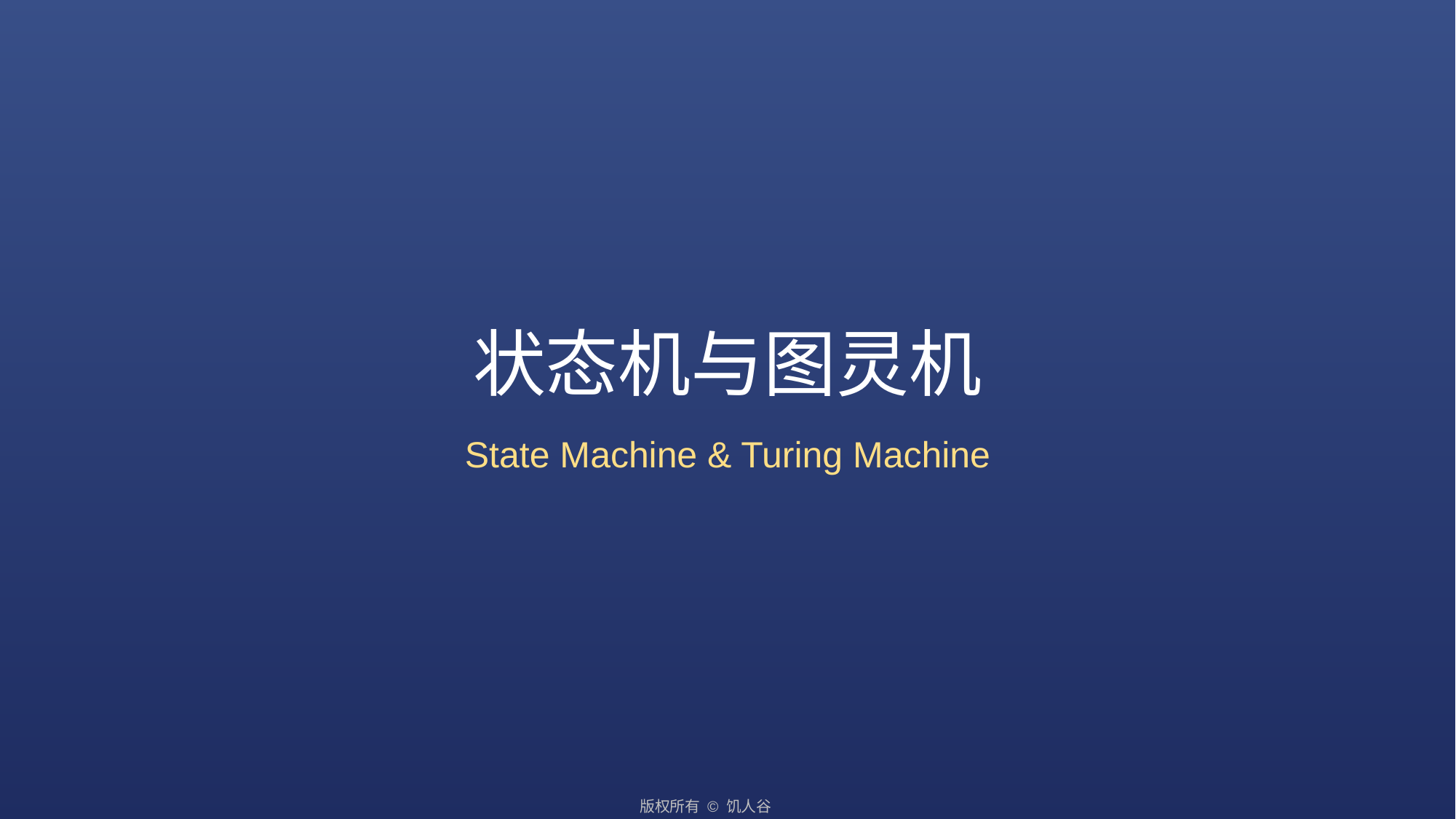

# 状态机与图灵机
State Machine & Turing Machine